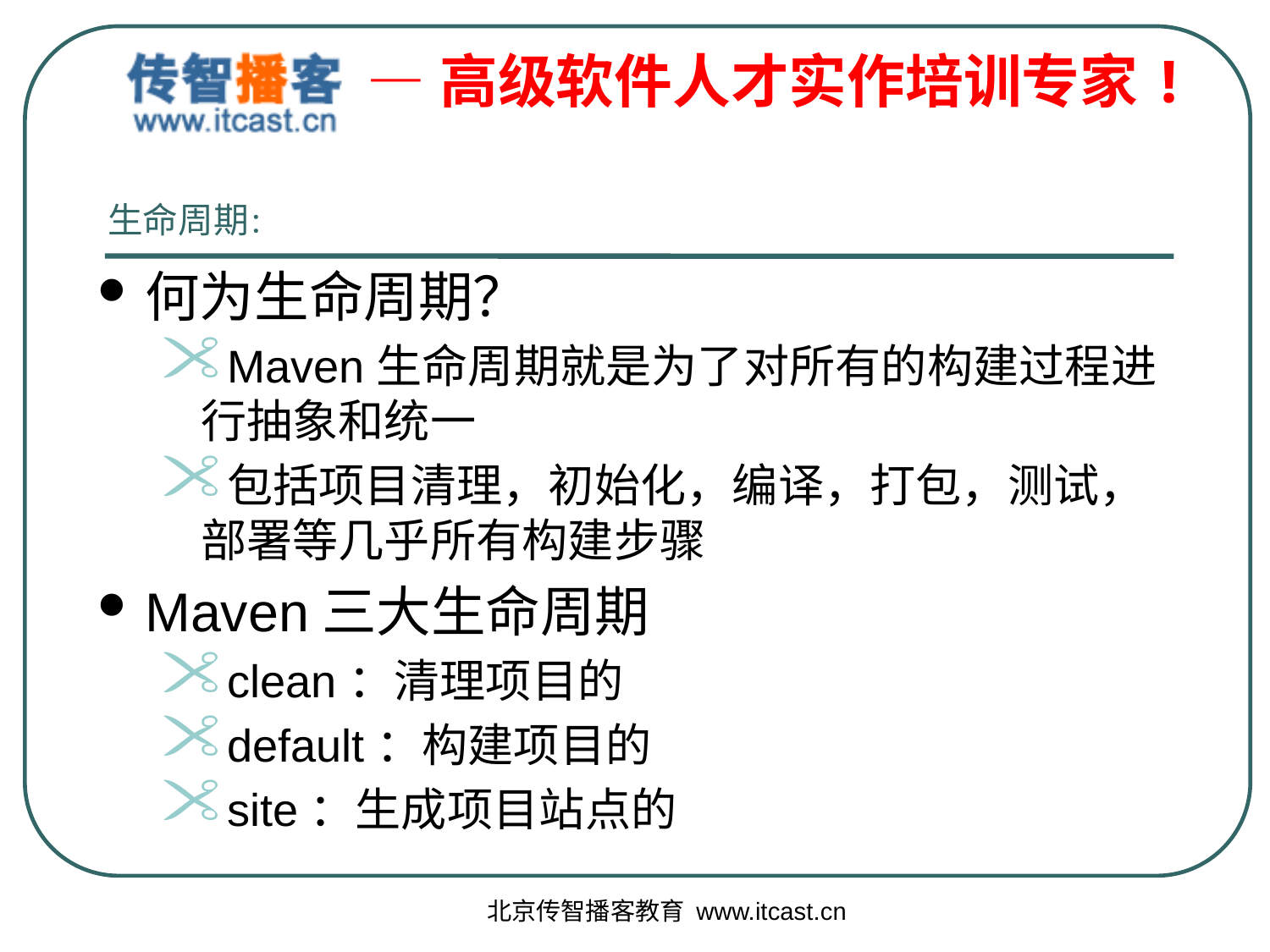

生命周期：
何为生命周期？
Maven生命周期就是为了对所有的构建过程进行抽象和统一
包括项目清理，初始化，编译，打包，测试，部署等几乎所有构建步骤
Maven三大生命周期
clean：清理项目的
default：构建项目的
site：生成项目站点的

北京传智播客教育 www.itcast.cn